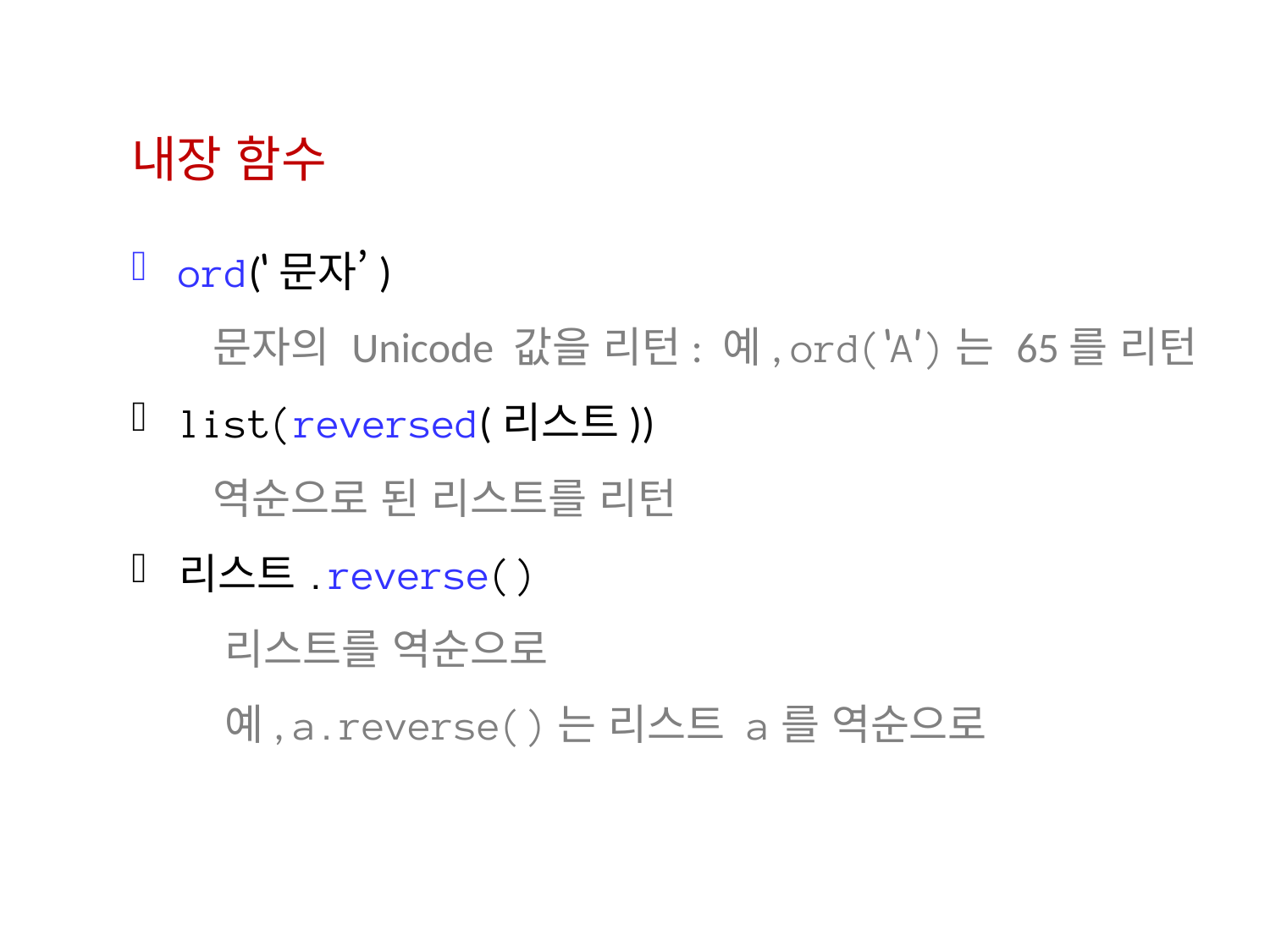

내장 함수

ord(‘문자’)
      문자의 Unicode 값을 리턴: 예, ord(‘A’)는 65를 리턴
list(reversed(리스트))
      역순으로 된 리스트를 리턴
리스트.reverse()
       리스트를 역순으로
       예, a.reverse()는 리스트 a를 역순으로